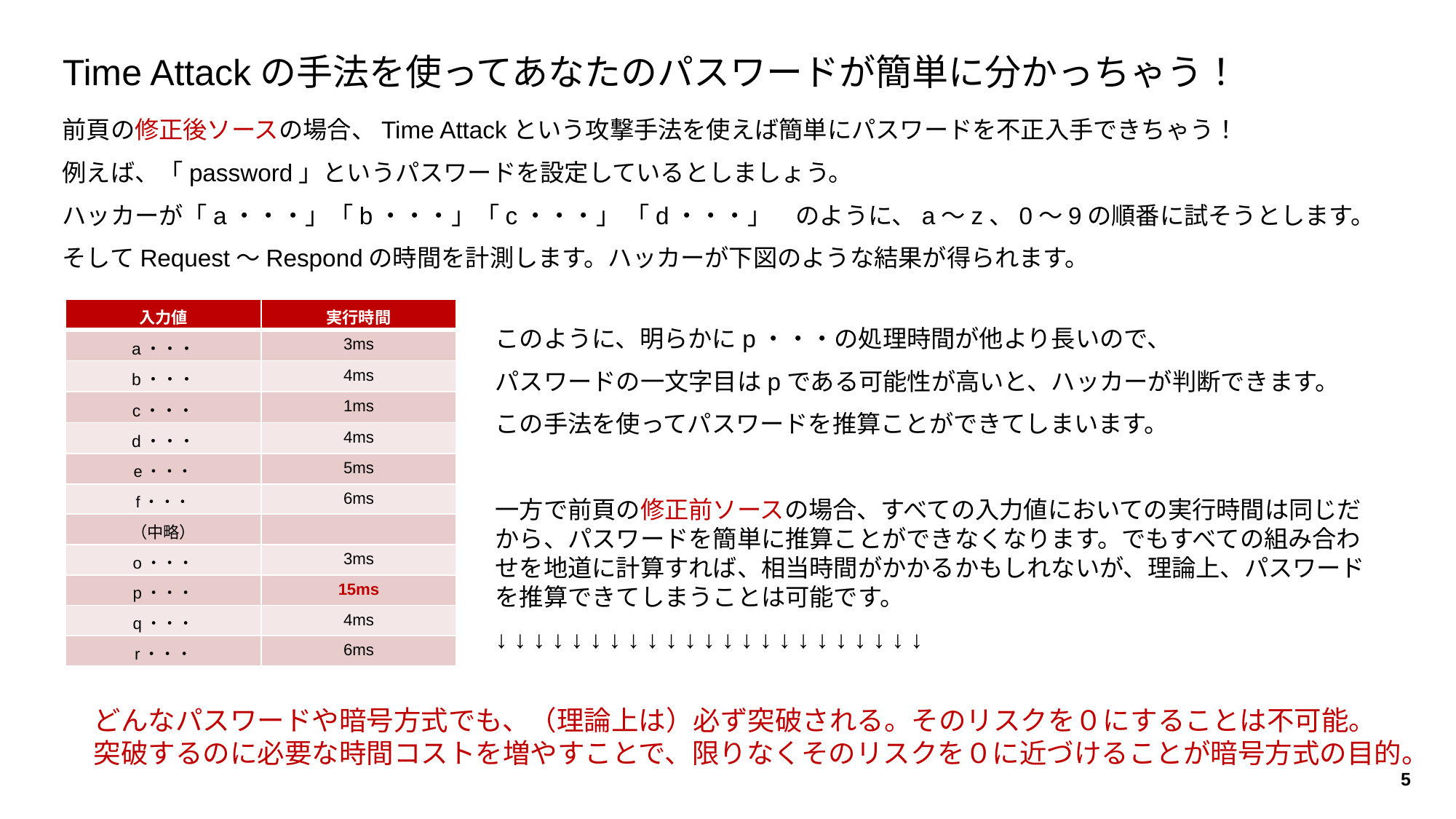

# Time Attackの手法を使ってあなたのパスワードが簡単に分かっちゃう！
前頁の修正後ソースの場合、Time Attackという攻撃手法を使えば簡単にパスワードを不正入手できちゃう！
例えば、「password」というパスワードを設定しているとしましょう。
ハッカーが「a・・・」「b・・・」「c・・・」 「d・・・」　のように、a～z、0～9の順番に試そうとします。
そしてRequest～Respondの時間を計測します。ハッカーが下図のような結果が得られます。
| 入力値 | 実行時間 |
| --- | --- |
| a・・・ | 3ms |
| b・・・ | 4ms |
| c・・・ | 1ms |
| d・・・ | 4ms |
| e・・・ | 5ms |
| f・・・ | 6ms |
| （中略） |  |
| o・・・ | 3ms |
| p・・・ | 15ms |
| q・・・ | 4ms |
| r・・・ | 6ms |
このように、明らかにp・・・の処理時間が他より長いので、
パスワードの一文字目はpである可能性が高いと、ハッカーが判断できます。
この手法を使ってパスワードを推算ことができてしまいます。

一方で前頁の修正前ソースの場合、すべての入力値においての実行時間は同じだから、パスワードを簡単に推算ことができなくなります。でもすべての組み合わせを地道に計算すれば、相当時間がかかるかもしれないが、理論上、パスワードを推算できてしまうことは可能です。
↓ ↓ ↓ ↓ ↓ ↓ ↓ ↓ ↓ ↓ ↓ ↓ ↓ ↓ ↓ ↓ ↓ ↓ ↓ ↓ ↓ ↓ ↓
どんなパスワードや暗号方式でも、（理論上は）必ず突破される。そのリスクを０にすることは不可能。
突破するのに必要な時間コストを増やすことで、限りなくそのリスクを０に近づけることが暗号方式の目的。